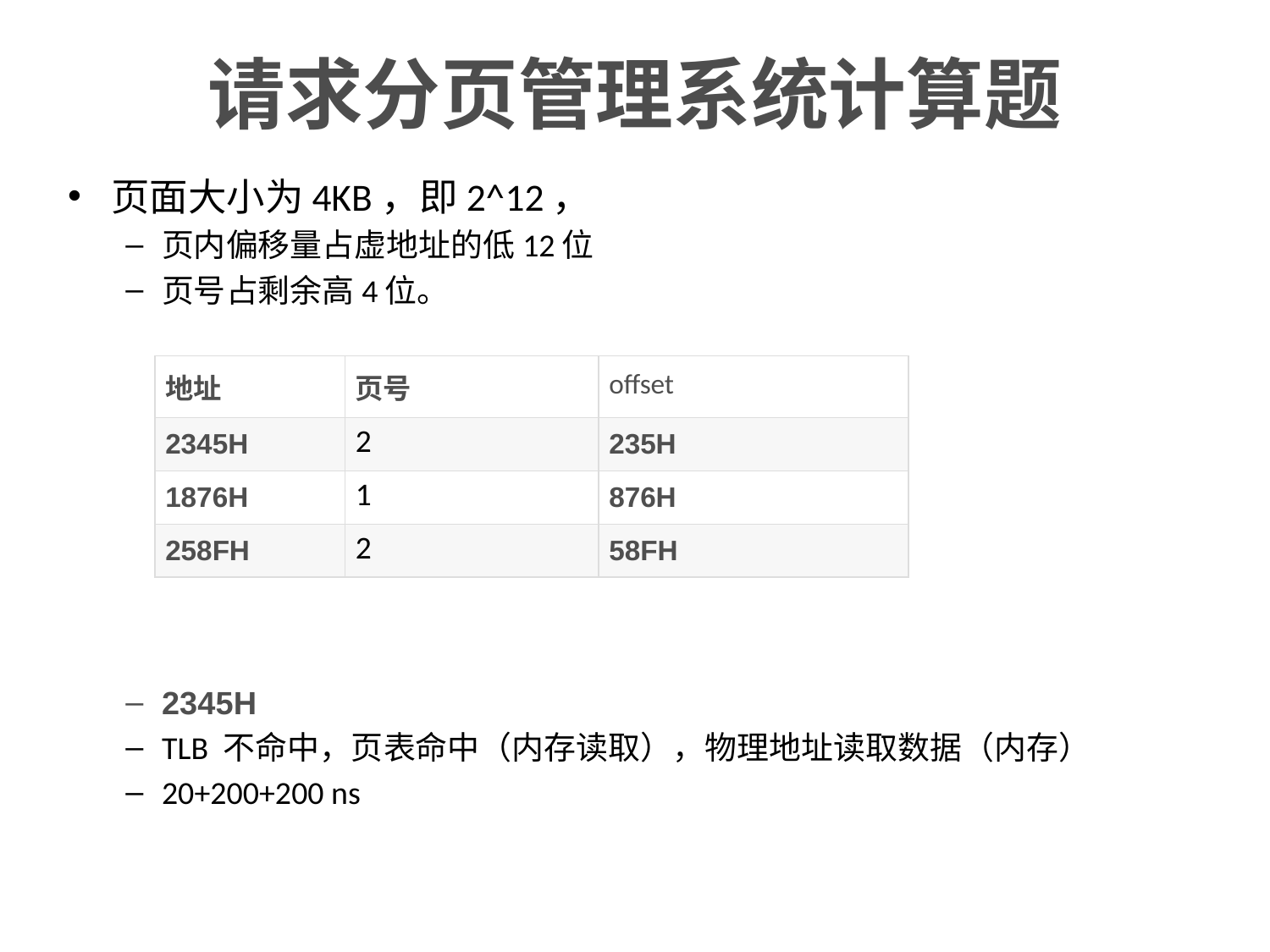

# 请求分页管理系统计算题
页面大小为4KB，即2^12，
页内偏移量占虚地址的低12位
页号占剩余高4位。

2345H
TLB 不命中，页表命中（内存读取），物理地址读取数据（内存）
20+200+200 ns

| 地址 | 页号 | offset |
| --- | --- | --- |
| 2345H | 2 | 235H |
| 1876H | 1 | 876H |
| 258FH | 2 | 58FH |